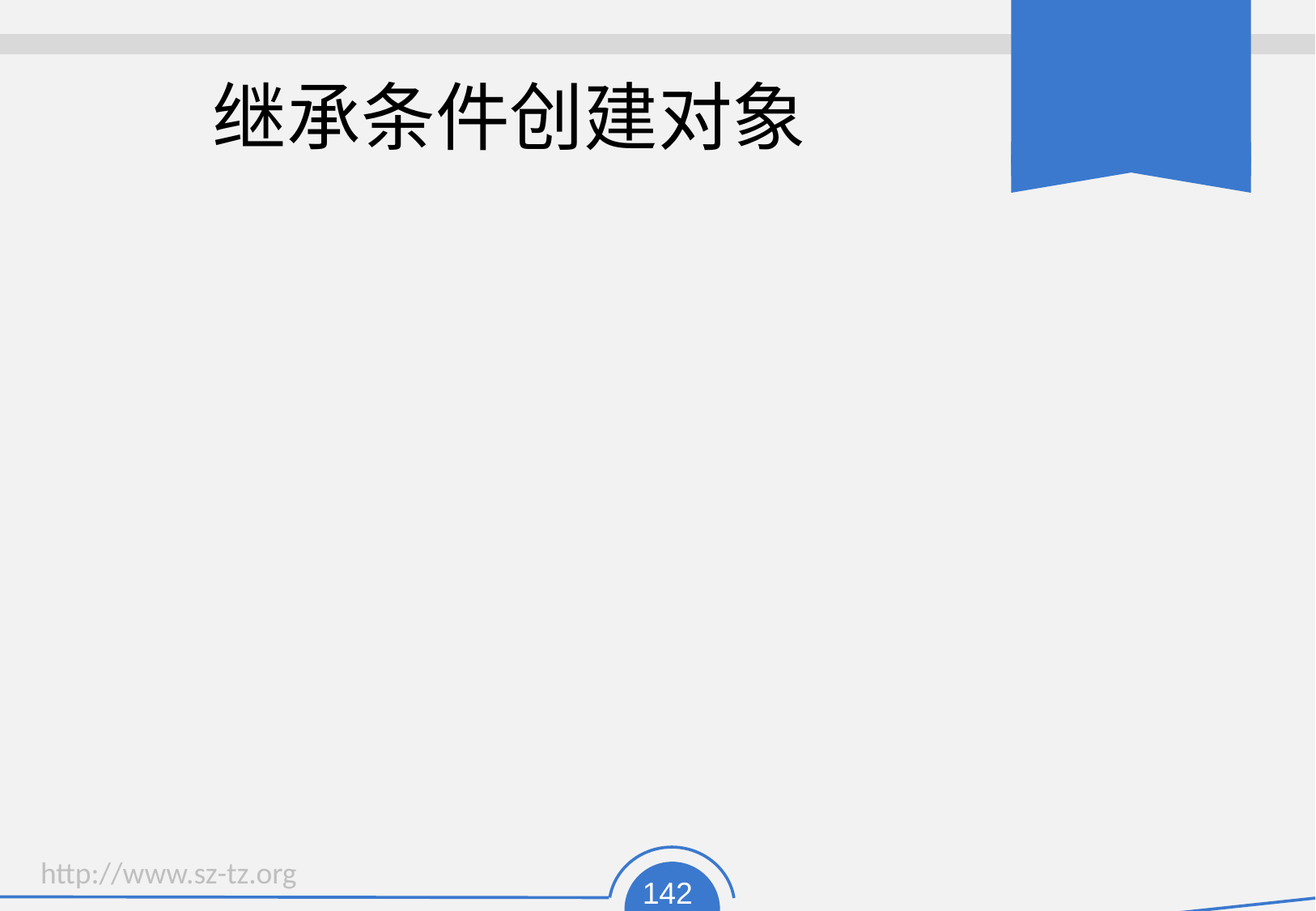

# 继承条件创建对象

当构造一个对象的时候，系统先构造父类对象，再构造子类对象。

构造一个对象的顺序：（注意：构造父类对象的时候也是这几步）

    递归地构造父类对象；
    顺序地调用本类成员属性赋初值语句；
    本类的构造方法。